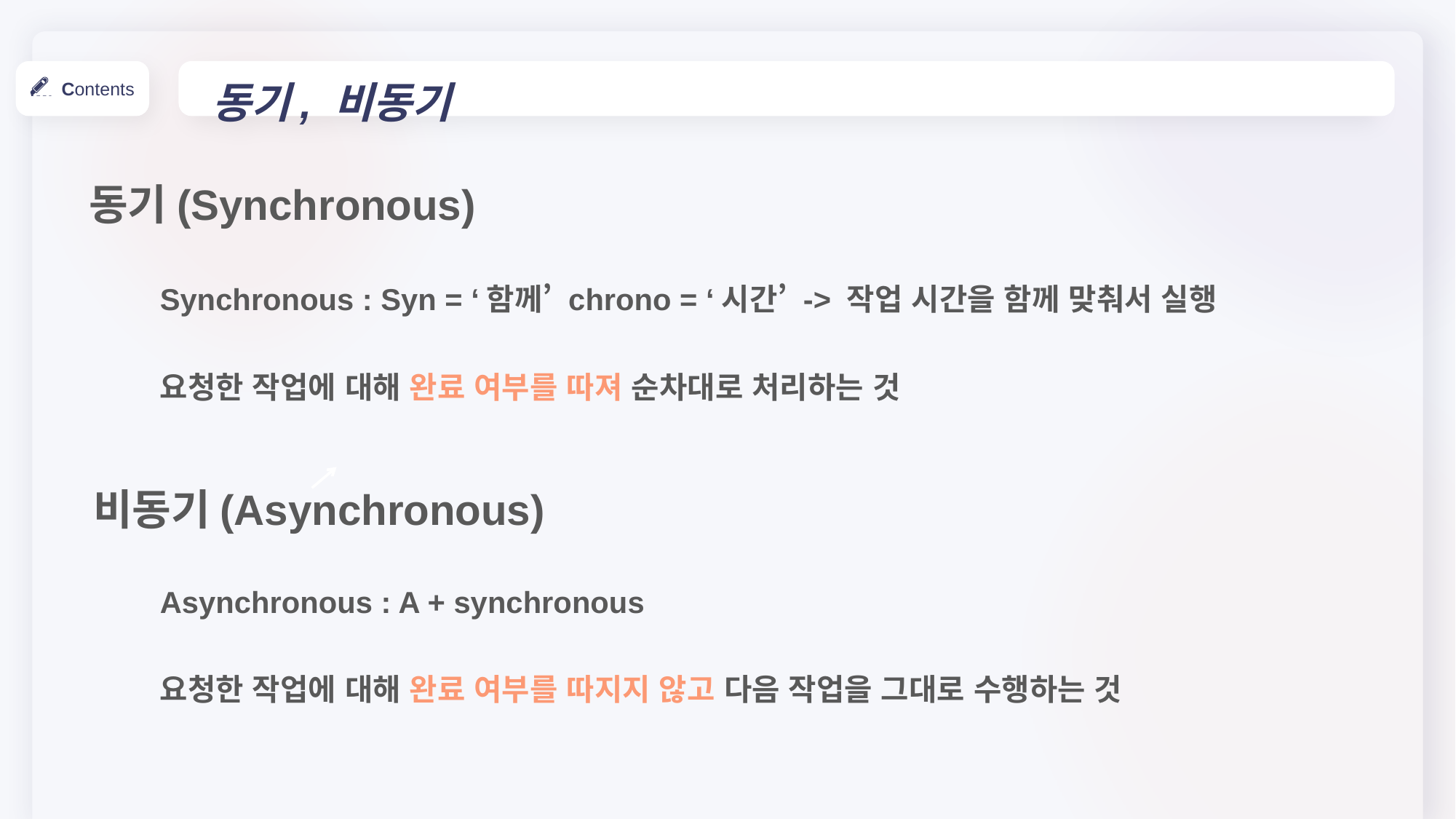

동기, 비동기
Contents

동기(Synchronous)
Synchronous : Syn = ‘함께’ chrono = ‘시간’ -> 작업 시간을 함께 맞춰서 실행
요청한 작업에 대해 완료 여부를 따져 순차대로 처리하는 것
비동기(Asynchronous)
Asynchronous : A + synchronous
요청한 작업에 대해 완료 여부를 따지지 않고 다음 작업을 그대로 수행하는 것